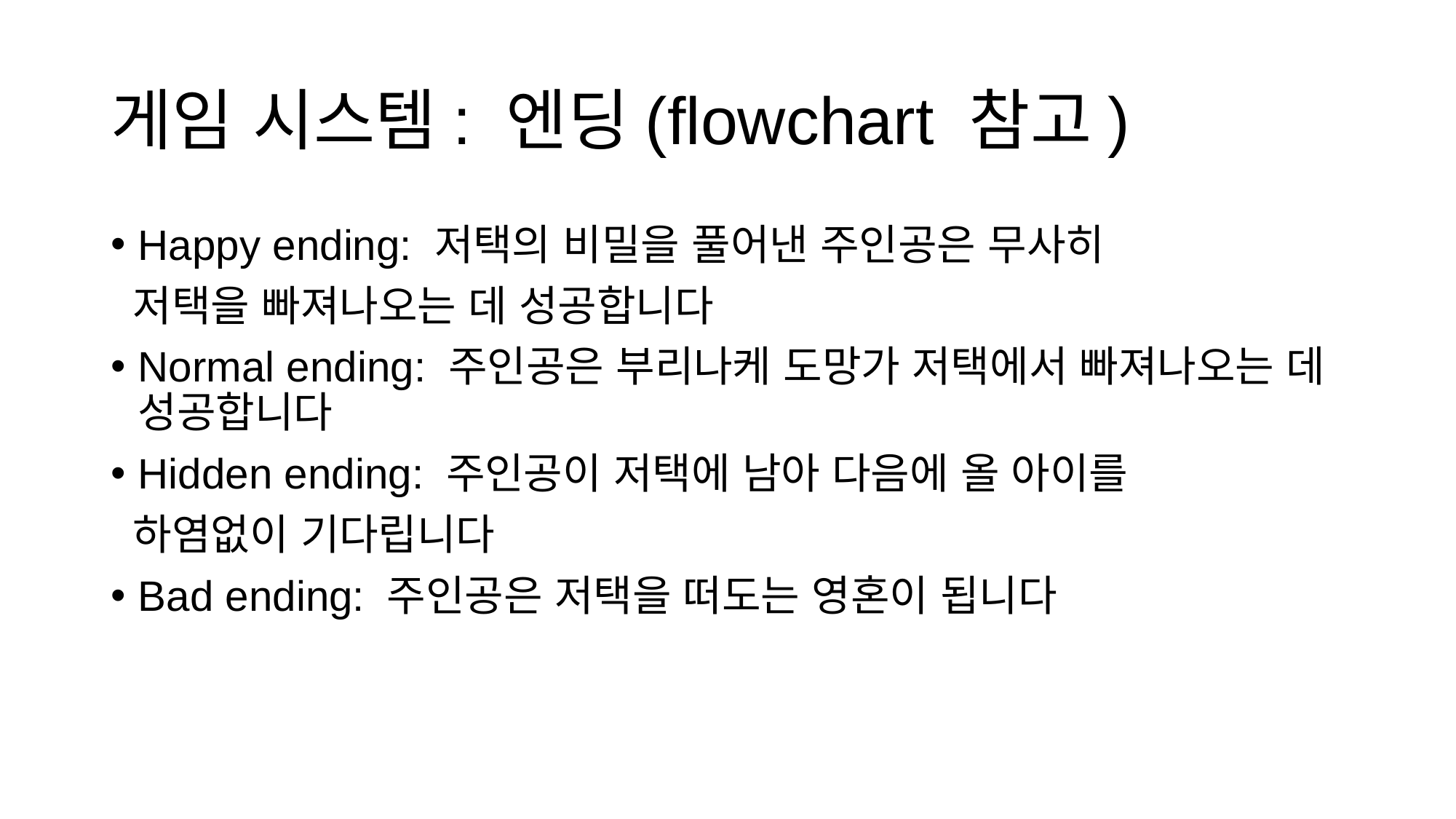

# 게임 시스템: 엔딩(flowchart 참고)
Happy ending: 저택의 비밀을 풀어낸 주인공은 무사히
 저택을 빠져나오는 데 성공합니다
Normal ending: 주인공은 부리나케 도망가 저택에서 빠져나오는 데 성공합니다
Hidden ending: 주인공이 저택에 남아 다음에 올 아이를
 하염없이 기다립니다
Bad ending: 주인공은 저택을 떠도는 영혼이 됩니다